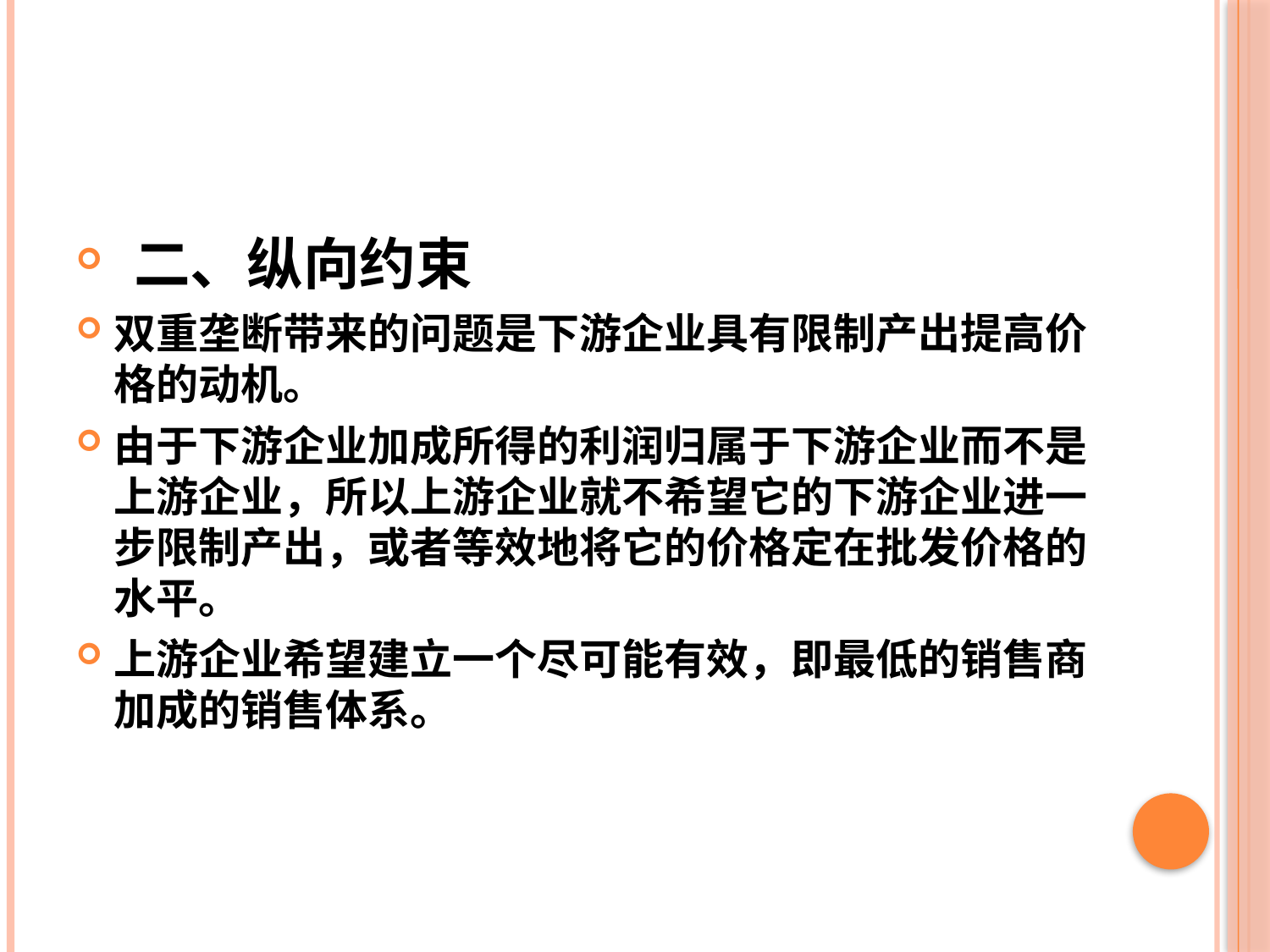

#
 二、纵向约束
双重垄断带来的问题是下游企业具有限制产出提高价格的动机。
由于下游企业加成所得的利润归属于下游企业而不是上游企业，所以上游企业就不希望它的下游企业进一步限制产出，或者等效地将它的价格定在批发价格的水平。
上游企业希望建立一个尽可能有效，即最低的销售商加成的销售体系。